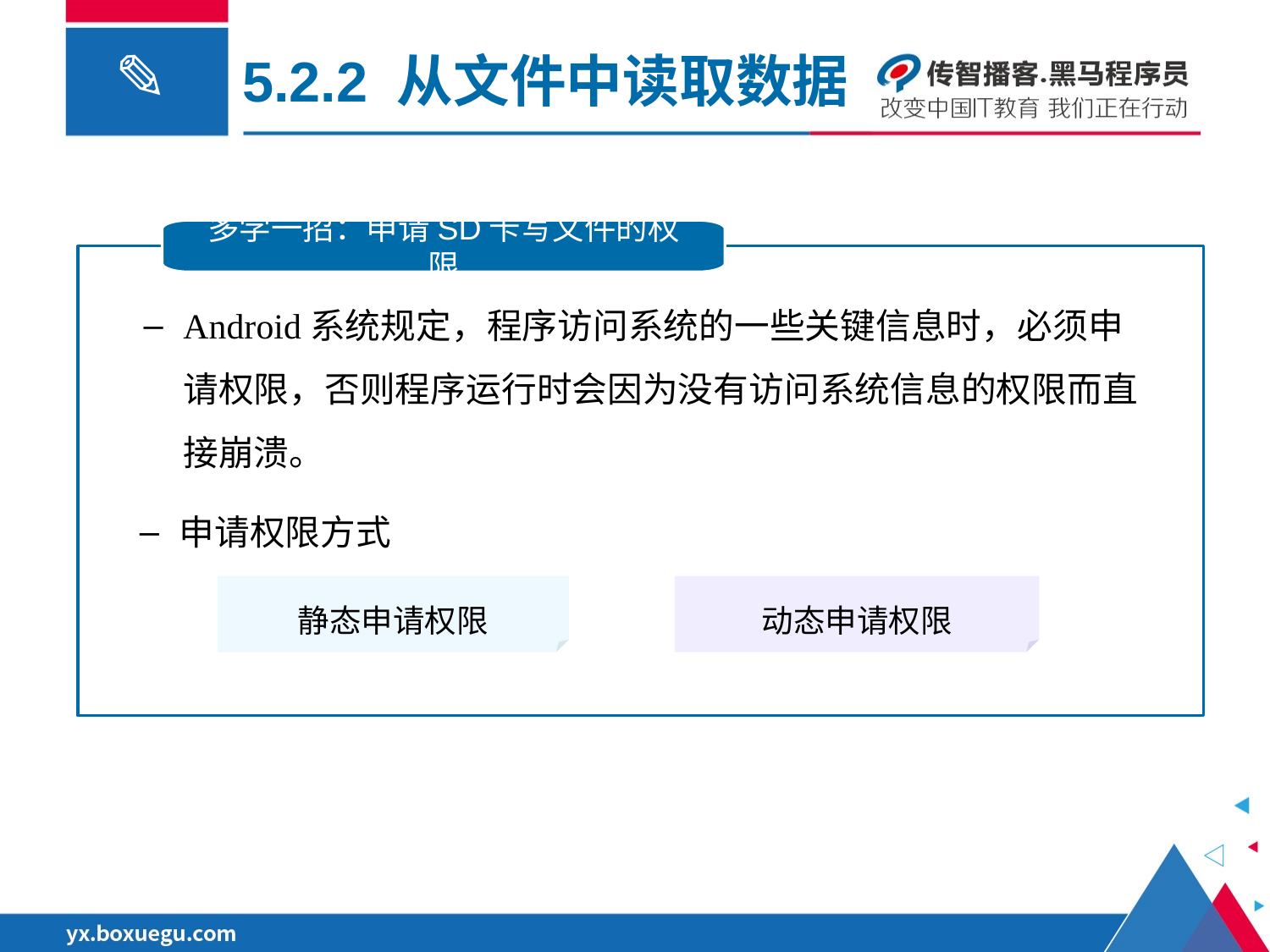

5.2.2 从文件中读取数据
多学一招：申请SD卡写文件的权限

Android系统规定，程序访问系统的一些关键信息时，必须申请权限，否则程序运行时会因为没有访问系统信息的权限而直接崩溃。
申请权限方式

静态申请权限
动态申请权限